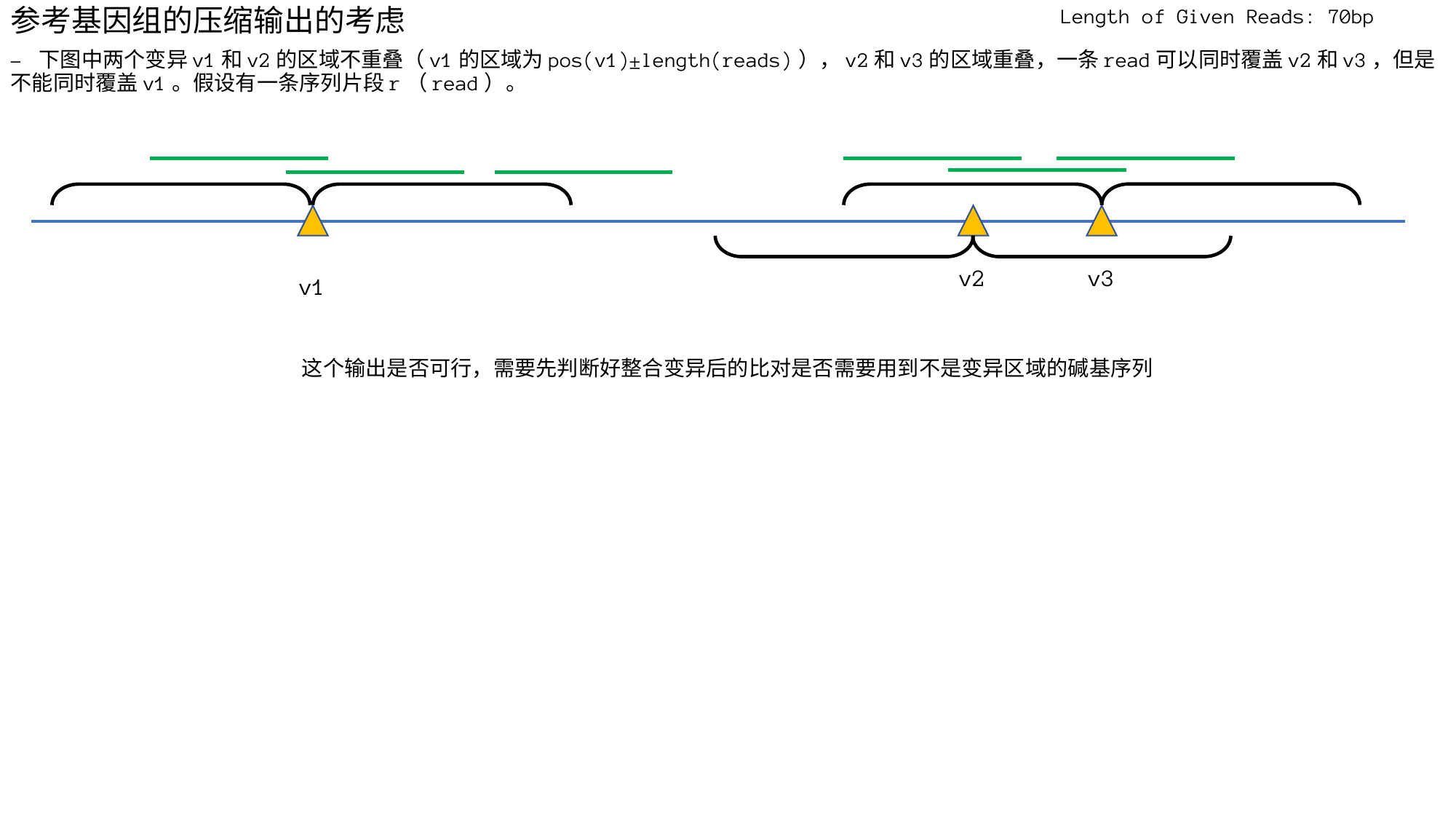

参考基因组的压缩输出的考虑
Length of Given Reads: 70bp
- 下图中两个变异v1和v2的区域不重叠（v1的区域为pos(v1)±length(reads)），v2和v3的区域重叠，一条read可以同时覆盖v2和v3，但是不能同时覆盖v1。假设有一条序列片段r（read）。

v2
v3
v1
这个输出是否可行，需要先判断好整合变异后的比对是否需要用到不是变异区域的碱基序列